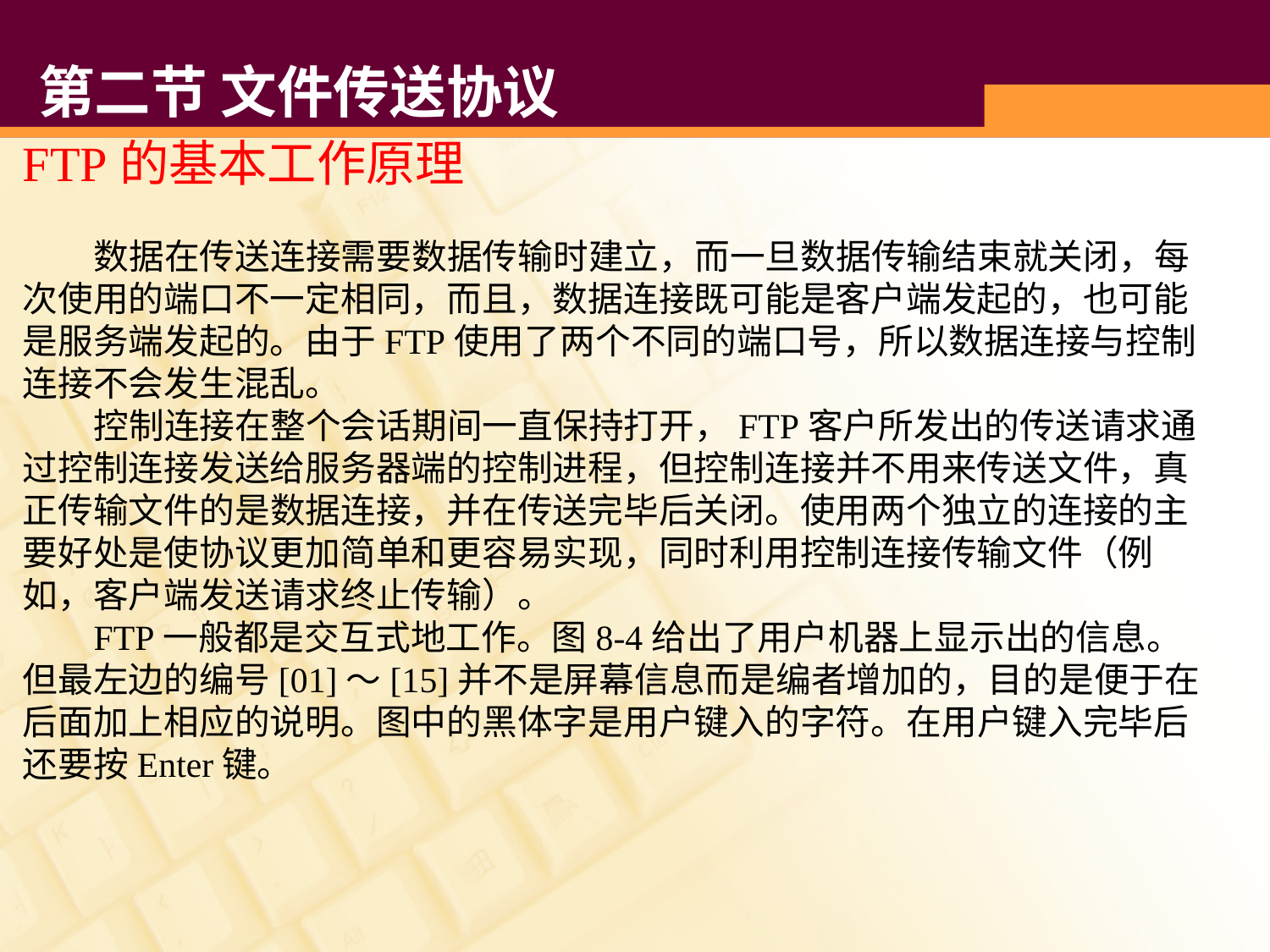

# 第二节 文件传送协议
FTP的基本工作原理

        数据在传送连接需要数据传输时建立，而一旦数据传输结束就关闭，每次使用的端口不一定相同，而且，数据连接既可能是客户端发起的，也可能是服务端发起的。由于FTP使用了两个不同的端口号，所以数据连接与控制连接不会发生混乱。
        控制连接在整个会话期间一直保持打开，FTP客户所发出的传送请求通过控制连接发送给服务器端的控制进程，但控制连接并不用来传送文件，真正传输文件的是数据连接，并在传送完毕后关闭。使用两个独立的连接的主要好处是使协议更加简单和更容易实现，同时利用控制连接传输文件（例如，客户端发送请求终止传输）。
        FTP一般都是交互式地工作。图8-4给出了用户机器上显示出的信息。但最左边的编号[01]～[15]并不是屏幕信息而是编者增加的，目的是便于在后面加上相应的说明。图中的黑体字是用户键入的字符。在用户键入完毕后还要按Enter键。